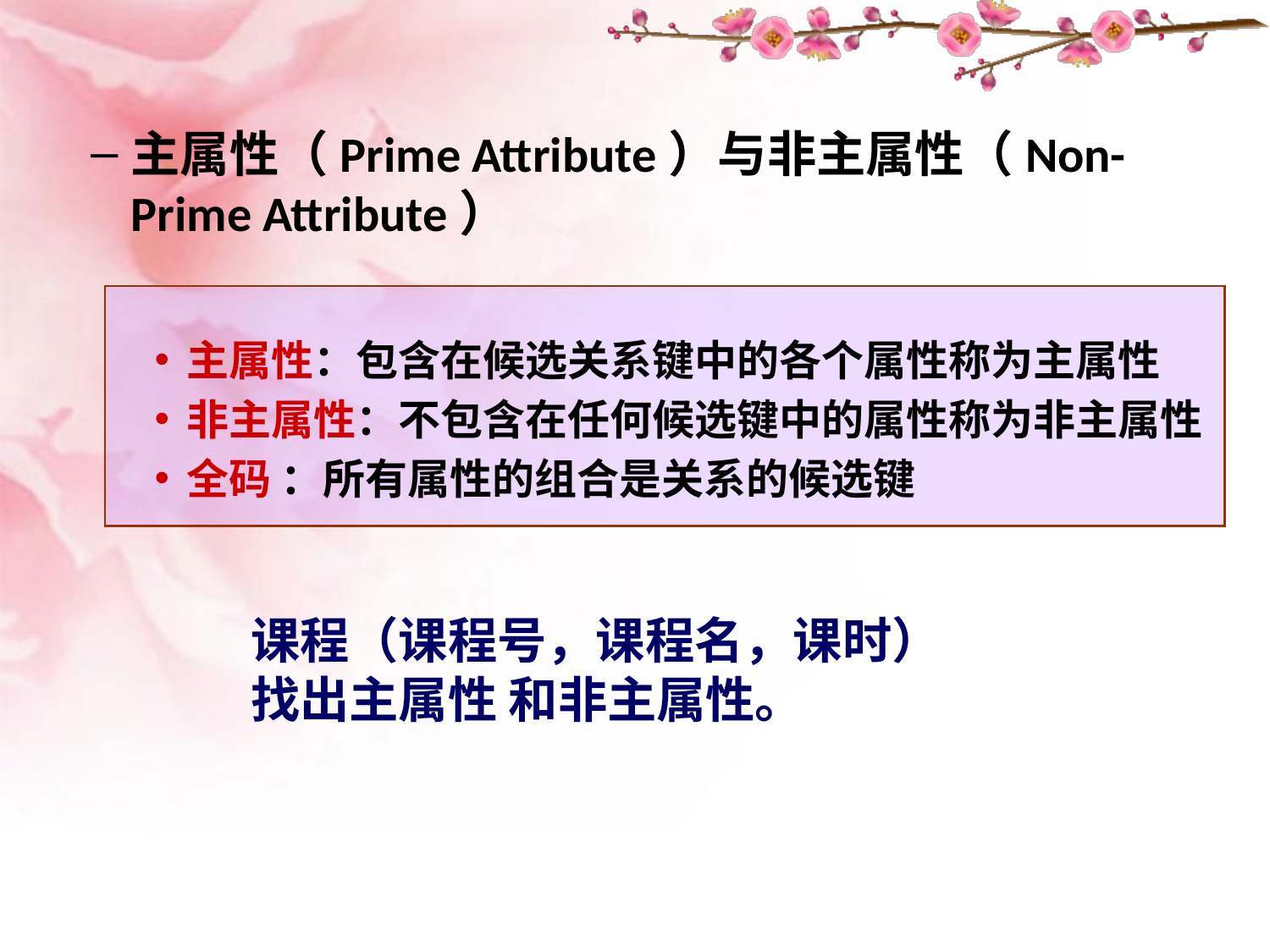

主属性（Prime Attribute）与非主属性（Non-Prime Attribute）

主属性：包含在候选关系键中的各个属性称为主属性
非主属性：不包含在任何候选键中的属性称为非主属性
全码 ：所有属性的组合是关系的候选键

课程（课程号，课程名，课时）
找出主属性 和非主属性。